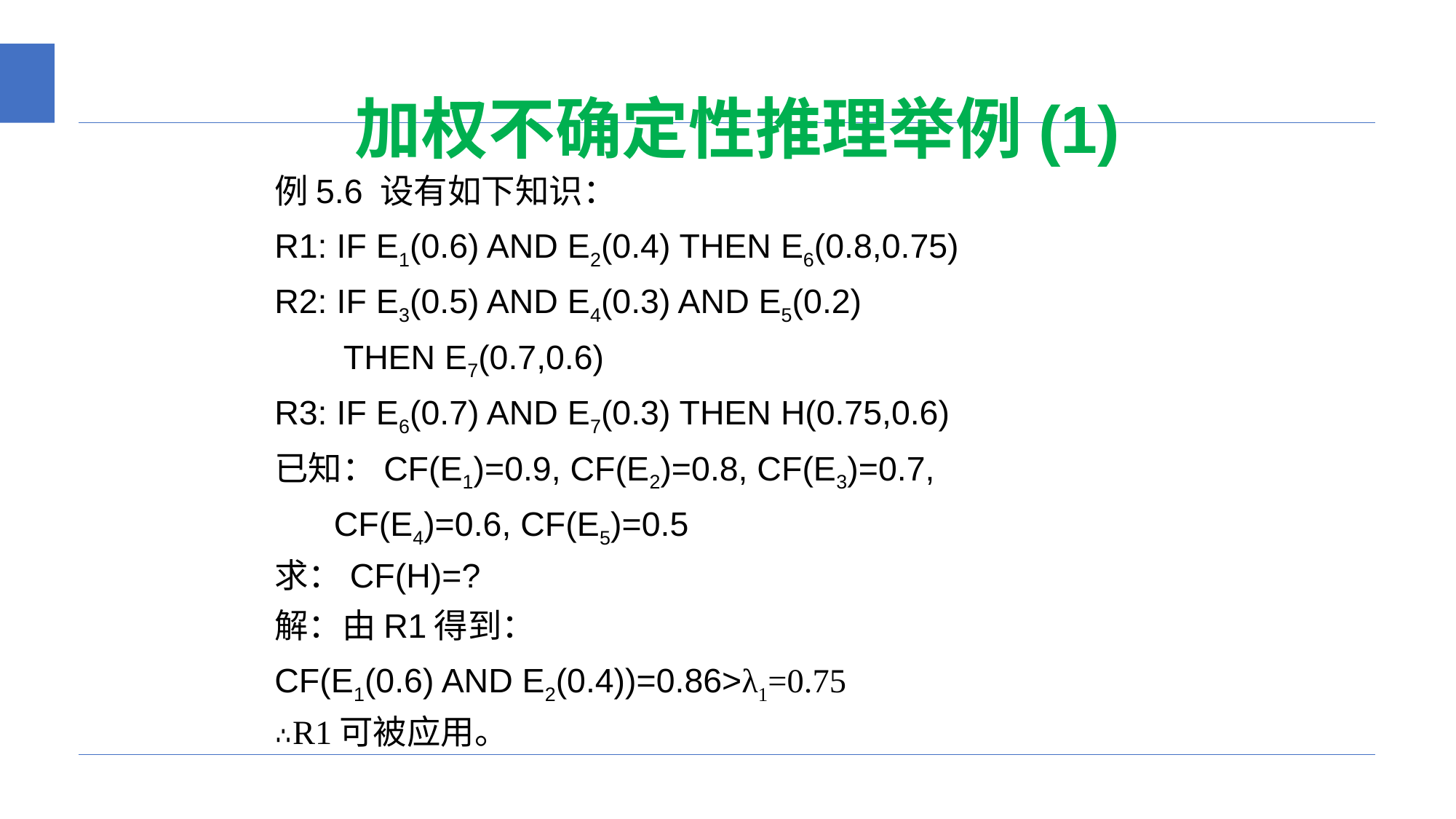

# 加权不确定性推理举例(1)
例5.6 设有如下知识：
R1: IF E1(0.6) AND E2(0.4) THEN E6(0.8,0.75)
R2: IF E3(0.5) AND E4(0.3) AND E5(0.2)
	 THEN E7(0.7,0.6)
R3: IF E6(0.7) AND E7(0.3) THEN H(0.75,0.6)
已知：CF(E1)=0.9, CF(E2)=0.8, CF(E3)=0.7,
		CF(E4)=0.6, CF(E5)=0.5
求：CF(H)=?
解：由R1得到：
CF(E1(0.6) AND E2(0.4))=0.86>λ1=0.75
∴R1可被应用。